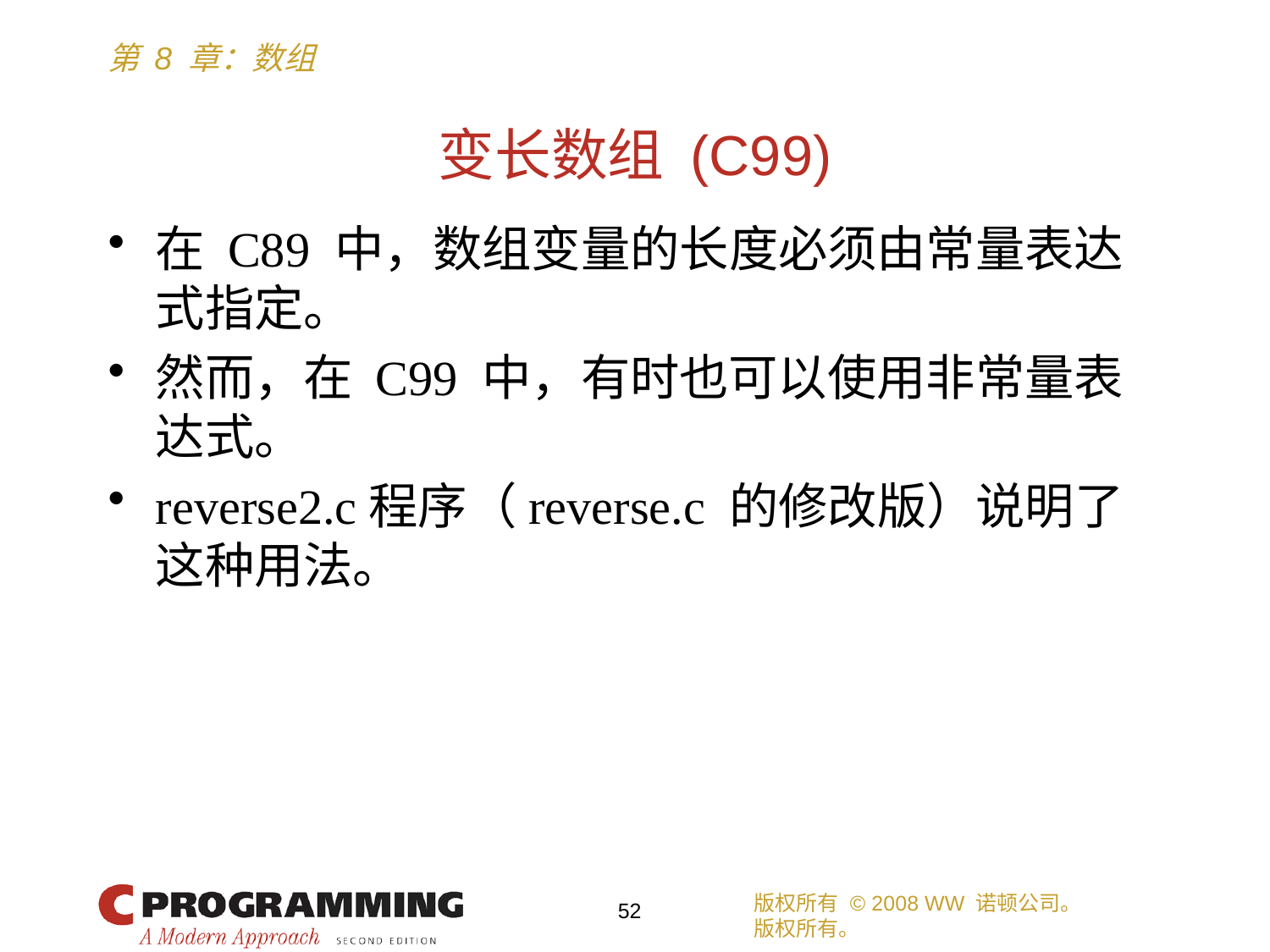

# 变长数组 (C99)
在 C89 中，数组变量的长度必须由常量表达式指定。
然而，在 C99 中，有时也可以使用非常量表达式。
reverse2.c程序（reverse.c 的修改版）说明了这种用法。
版权所有 © 2008 WW 诺顿公司。
版权所有。
52